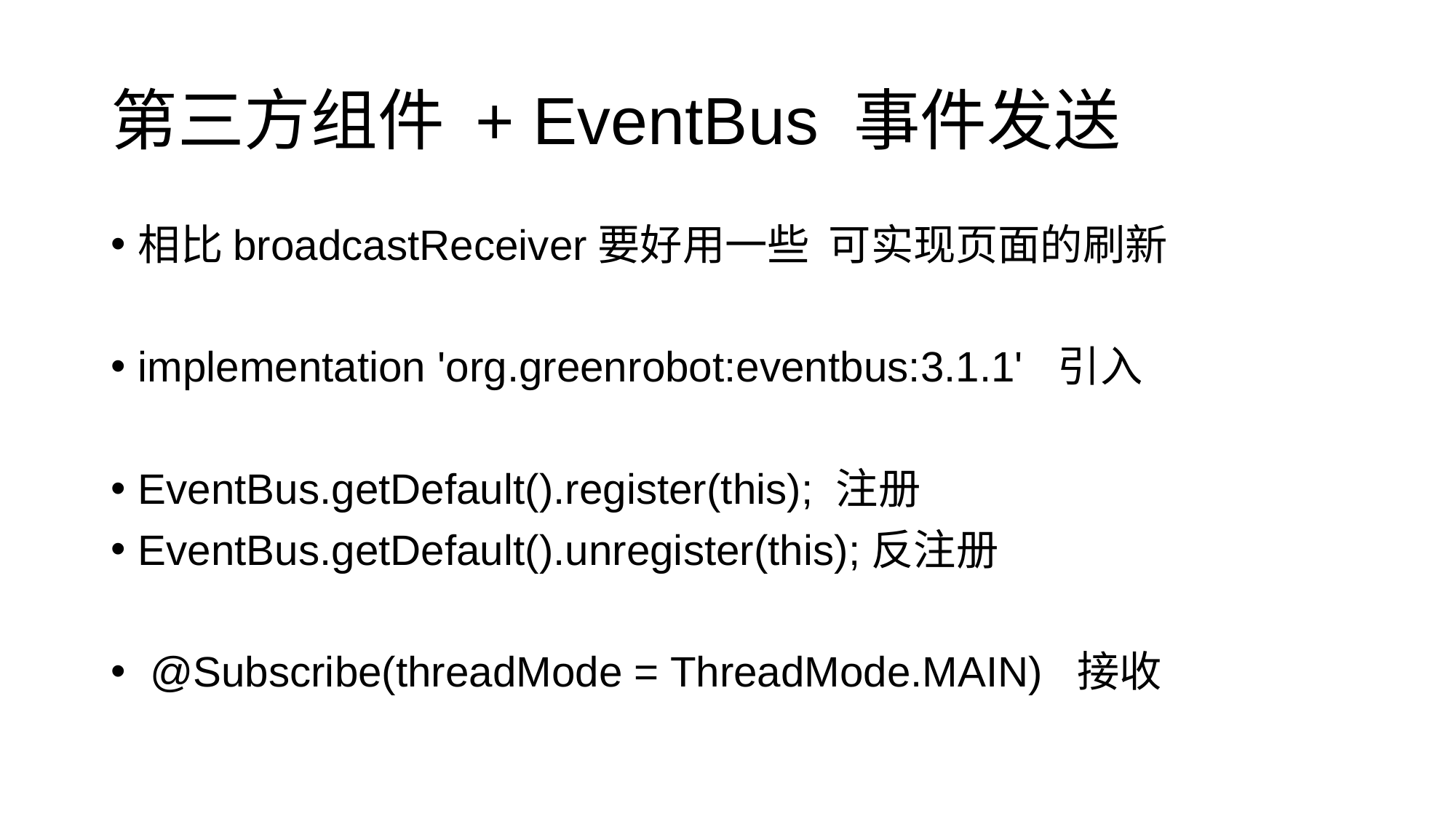

# 第三方组件 + EventBus 事件发送
相比broadcastReceiver要好用一些  可实现页面的刷新

implementation 'org.greenrobot:eventbus:3.1.1'  引入

EventBus.getDefault().register(this); 注册
EventBus.getDefault().unregister(this);反注册

 @Subscribe(threadMode = ThreadMode.MAIN)  接收